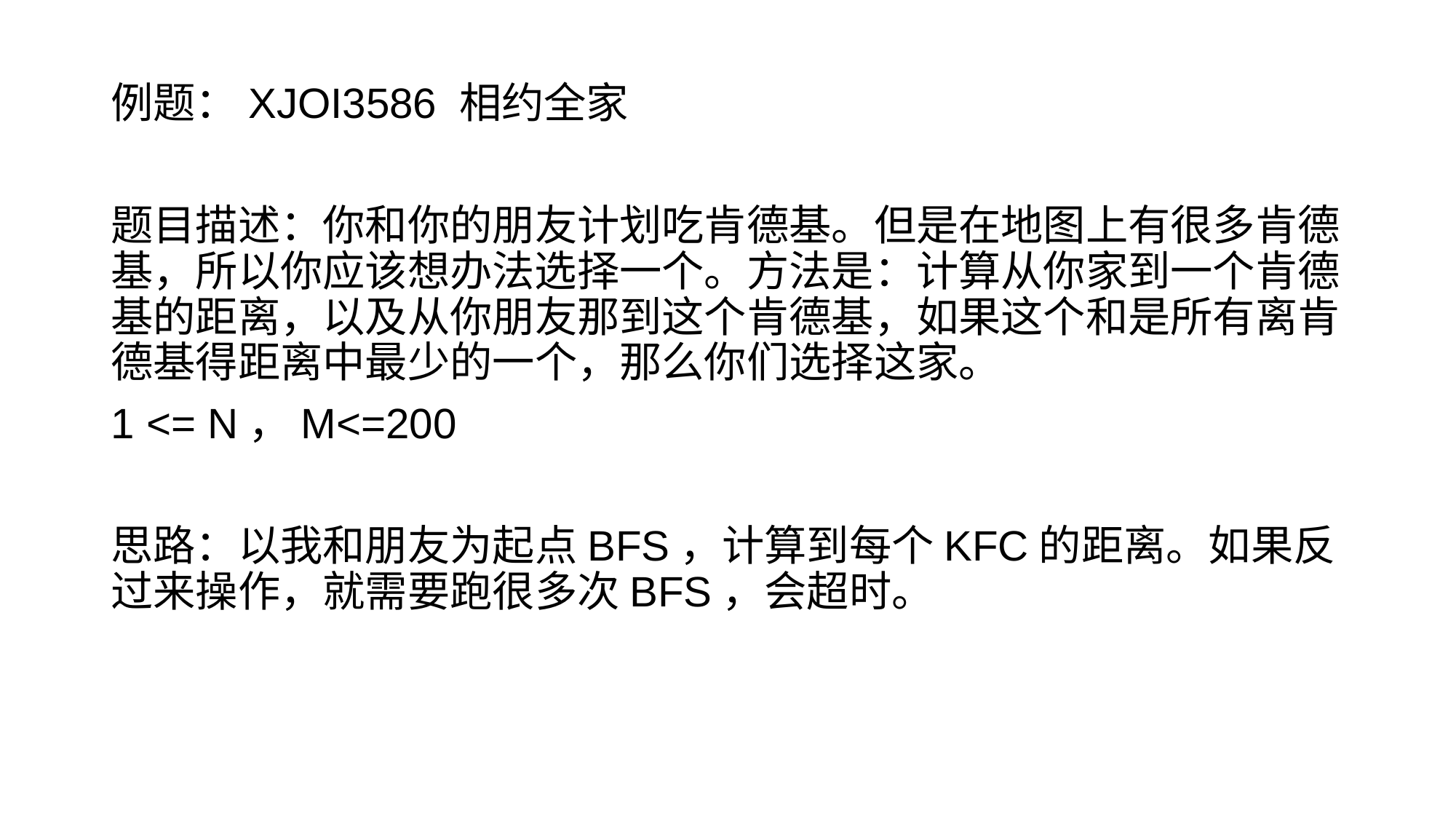

例题：XJOI3586 相约全家

题目描述：你和你的朋友计划吃肯德基。但是在地图上有很多肯德基，所以你应该想办法选择一个。方法是：计算从你家到一个肯德基的距离，以及从你朋友那到这个肯德基，如果这个和是所有离肯德基得距离中最少的一个，那么你们选择这家。
1 <= N，M<=200

思路：以我和朋友为起点BFS，计算到每个KFC的距离。如果反过来操作，就需要跑很多次BFS，会超时。